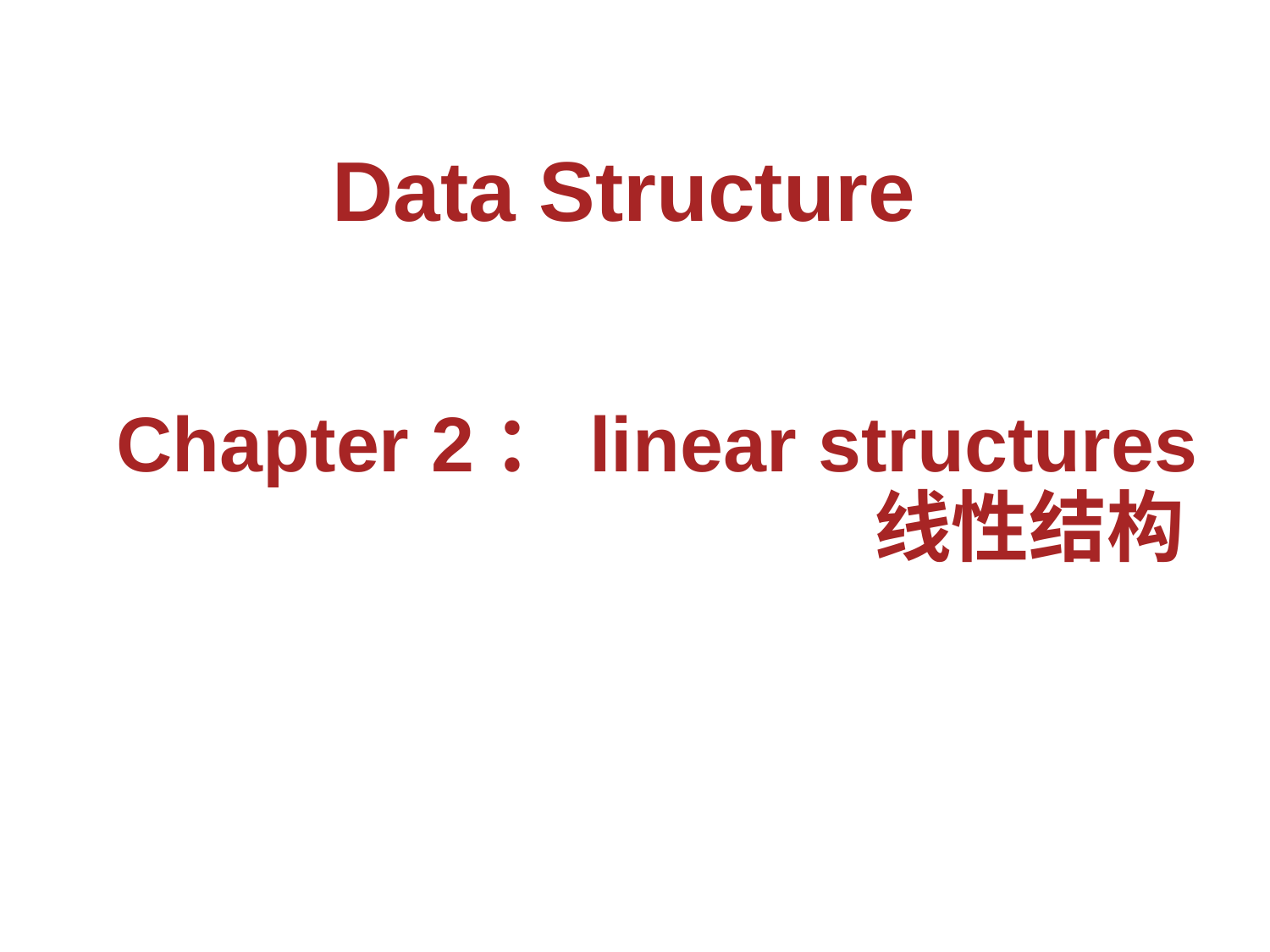

Data Structure
# Chapter 2：linear structures 线性结构